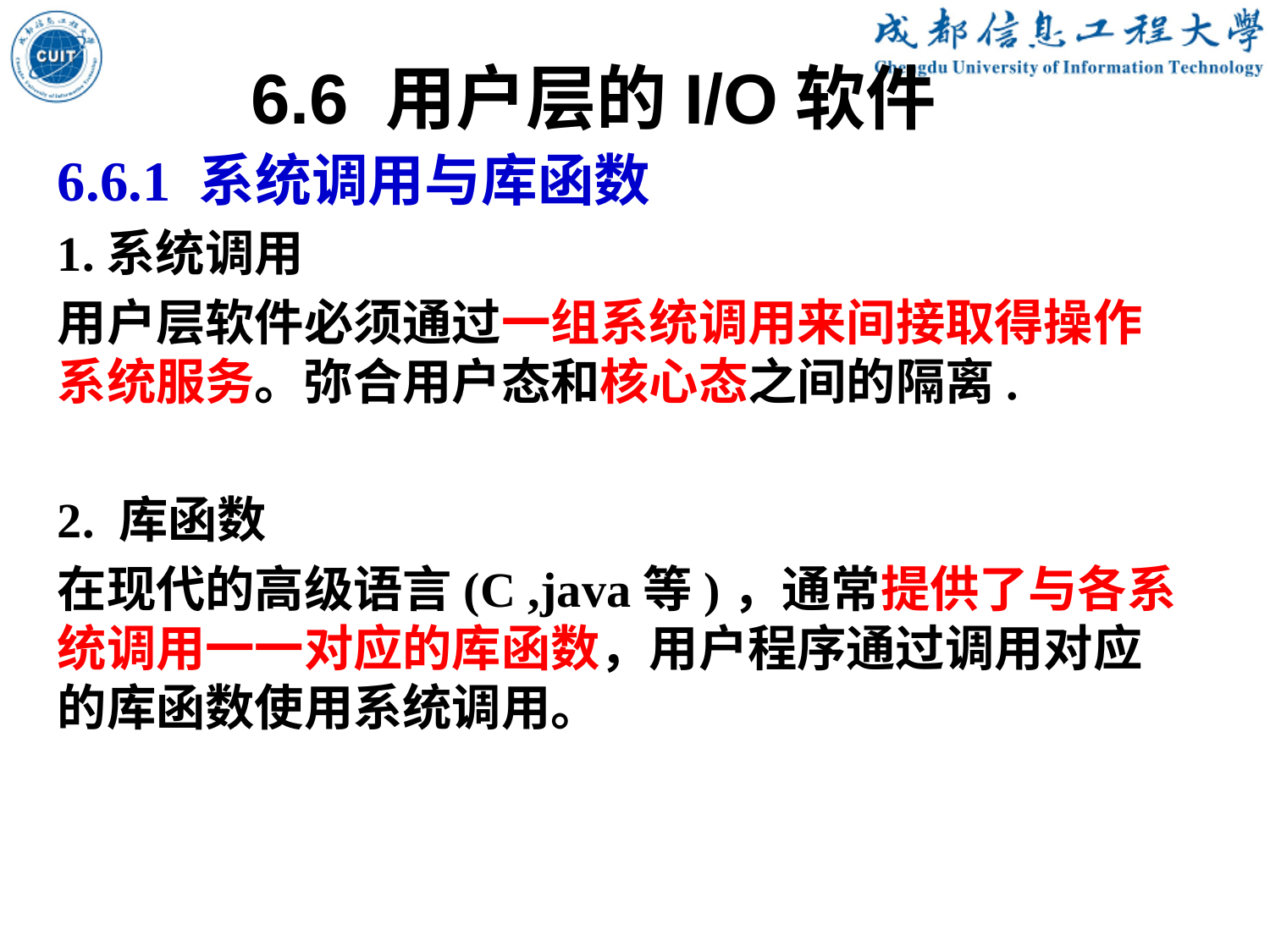

6.6 用户层的I/O软件
6.6.1 系统调用与库函数
1.系统调用
用户层软件必须通过一组系统调用来间接取得操作系统服务。弥合用户态和核心态之间的隔离.

2. 库函数
在现代的高级语言(C ,java等)，通常提供了与各系统调用一一对应的库函数，用户程序通过调用对应的库函数使用系统调用。